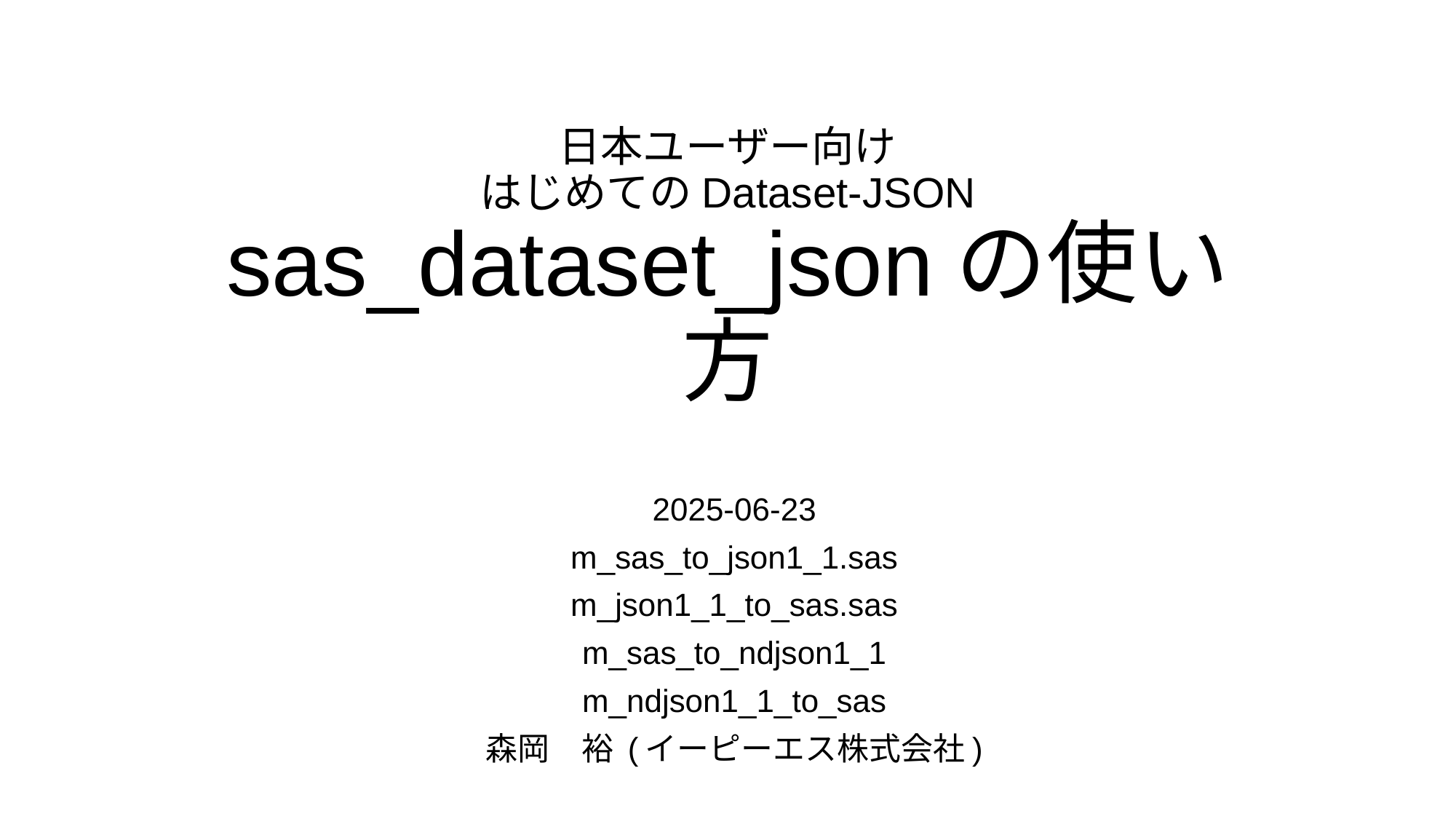

# 日本ユーザー向け はじめてのDataset-JSON sas_dataset_jsonの使い方
2025-06-23
m_sas_to_json1_1.sas
m_json1_1_to_sas.sas
m_sas_to_ndjson1_1
m_ndjson1_1_to_sas
森岡　裕 (イーピーエス株式会社)